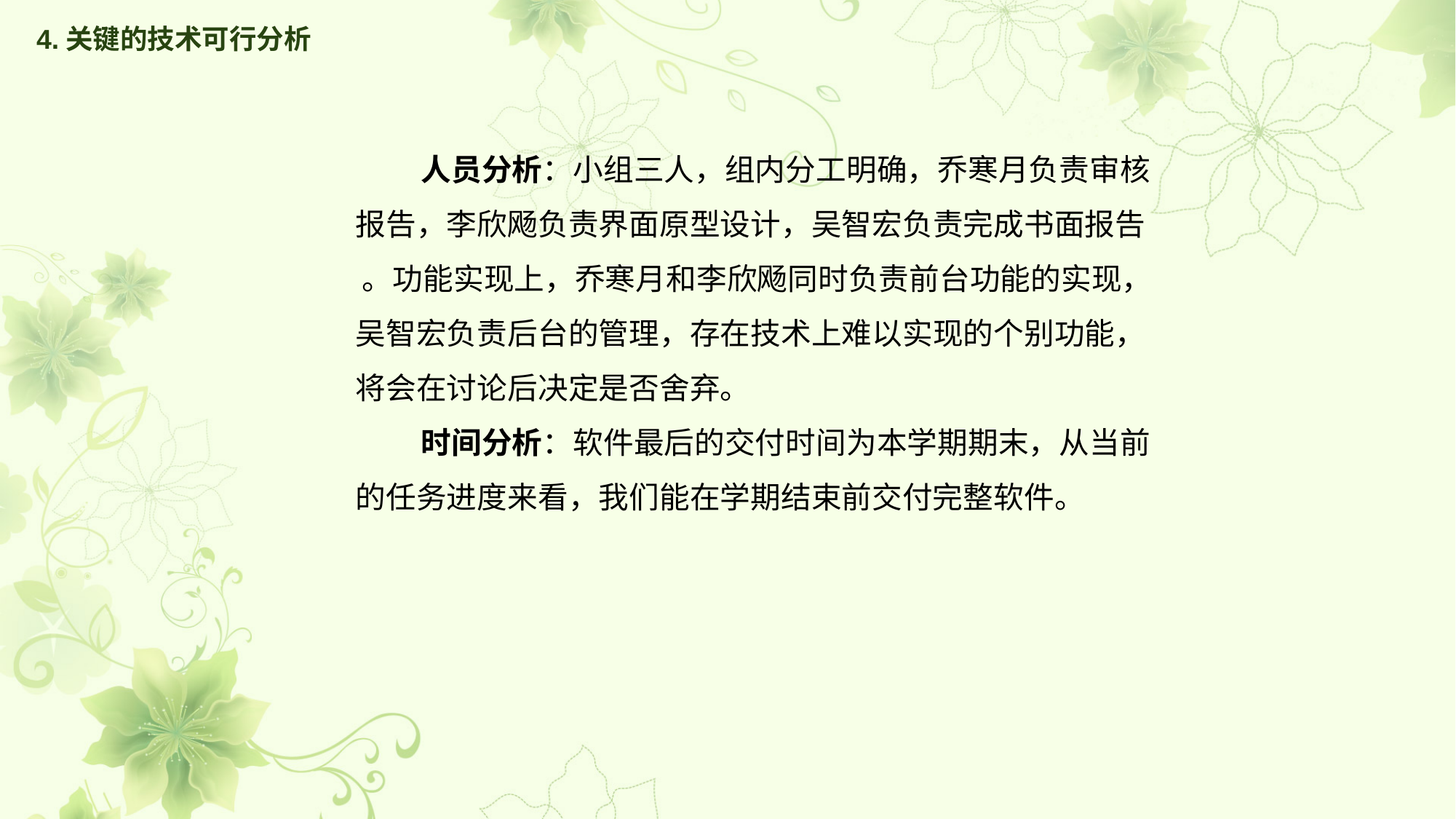

4.关键的技术可行分析
人员分析：小组三人，组内分工明确，乔寒月负责审核报告，李欣飏负责界面原型设计，吴智宏负责完成书面报告 。功能实现上，乔寒月和李欣飏同时负责前台功能的实现，吴智宏负责后台的管理，存在技术上难以实现的个别功能，将会在讨论后决定是否舍弃。
时间分析：软件最后的交付时间为本学期期末，从当前的任务进度来看，我们能在学期结束前交付完整软件。